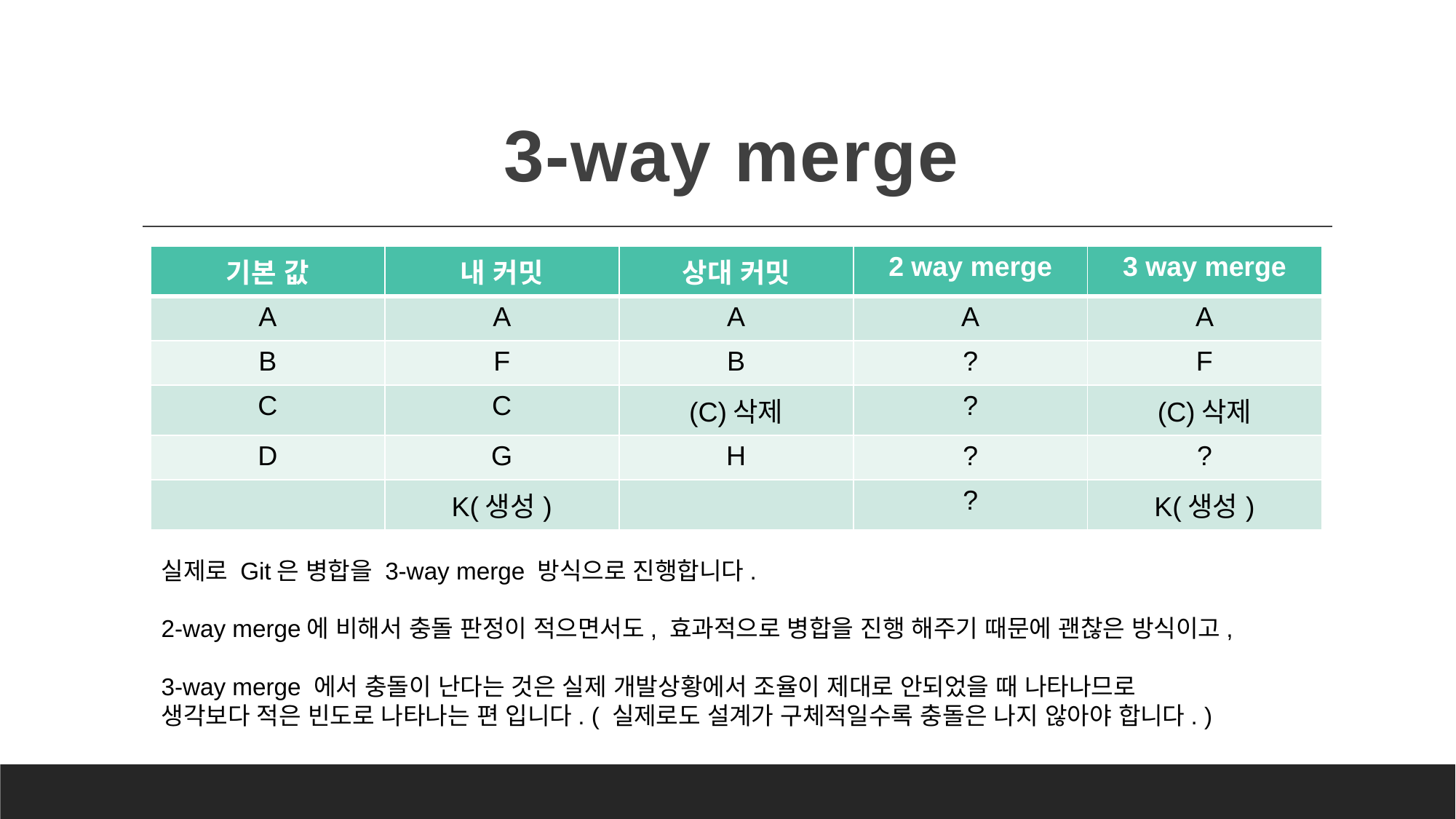

# 3-way merge
| 기본 값 | 내 커밋 | 상대 커밋 | 2 way merge | 3 way merge |
| --- | --- | --- | --- | --- |
| A | A | A | A | A |
| B | F | B | ? | F |
| C | C | (C)삭제 | ? | (C)삭제 |
| D | G | H | ? | ? |
|  | K(생성) |  | ? | K(생성) |
실제로 Git은 병합을 3-way merge 방식으로 진행합니다.

2-way merge에 비해서 충돌 판정이 적으면서도, 효과적으로 병합을 진행 해주기 때문에 괜찮은 방식이고,

3-way merge 에서 충돌이 난다는 것은 실제 개발상황에서 조율이 제대로 안되었을 때 나타나므로
생각보다 적은 빈도로 나타나는 편 입니다. ( 실제로도 설계가 구체적일수록 충돌은 나지 않아야 합니다. )